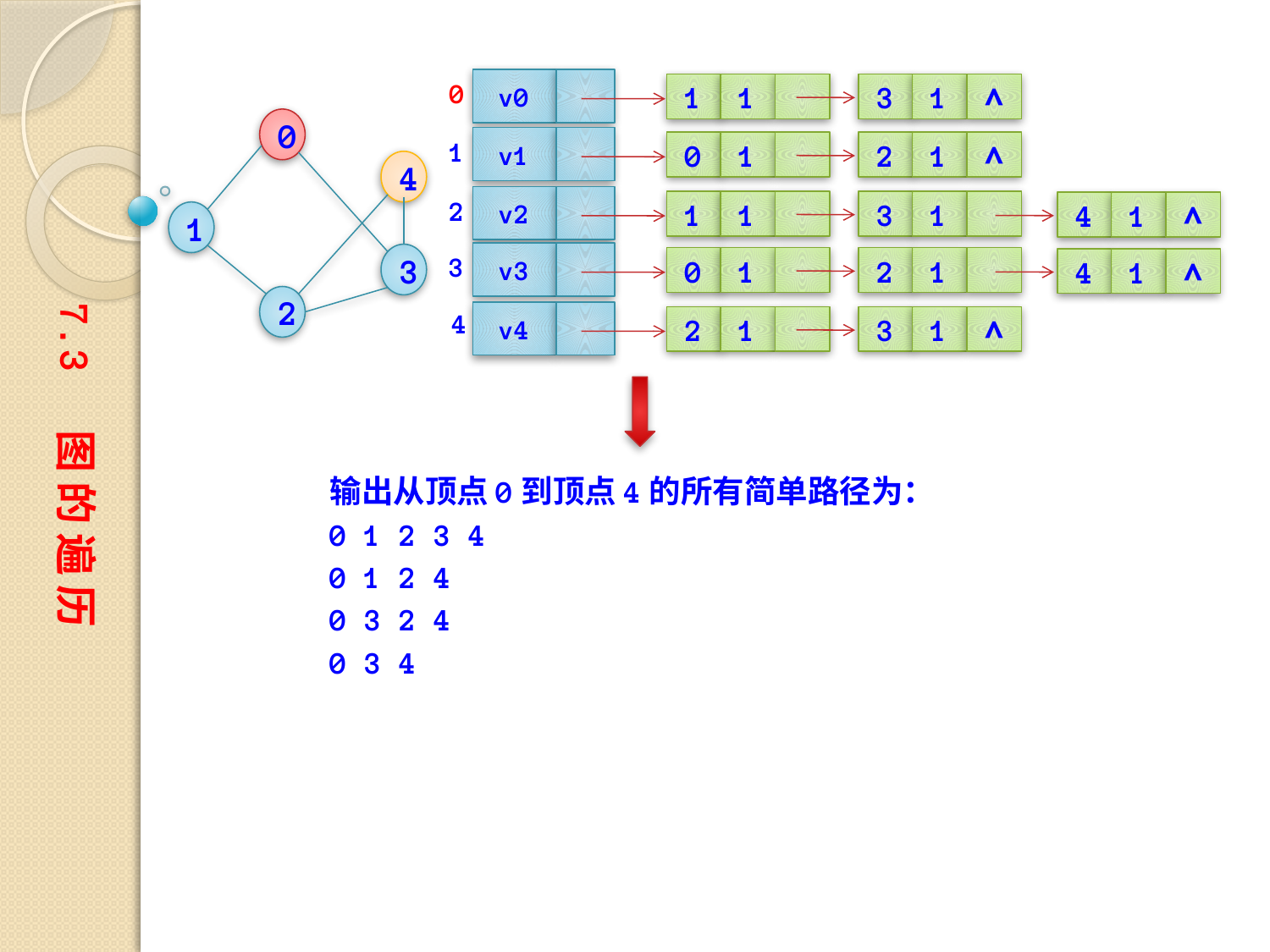

0
1
2
3
4
v0

1
1

3
1
∧
v1

0
1

2
1
∧
v2

1
1

3
1

4
1
∧
v3

0
1

2
1

4
1
∧
v4

2
1

3
1
∧
0
4
1
3
2
7.3  图 的 遍 历

输出从顶点0到顶点4的所有简单路径为：
0 1 2 3 4
0 1 2 4
0 3 2 4
0 3 4